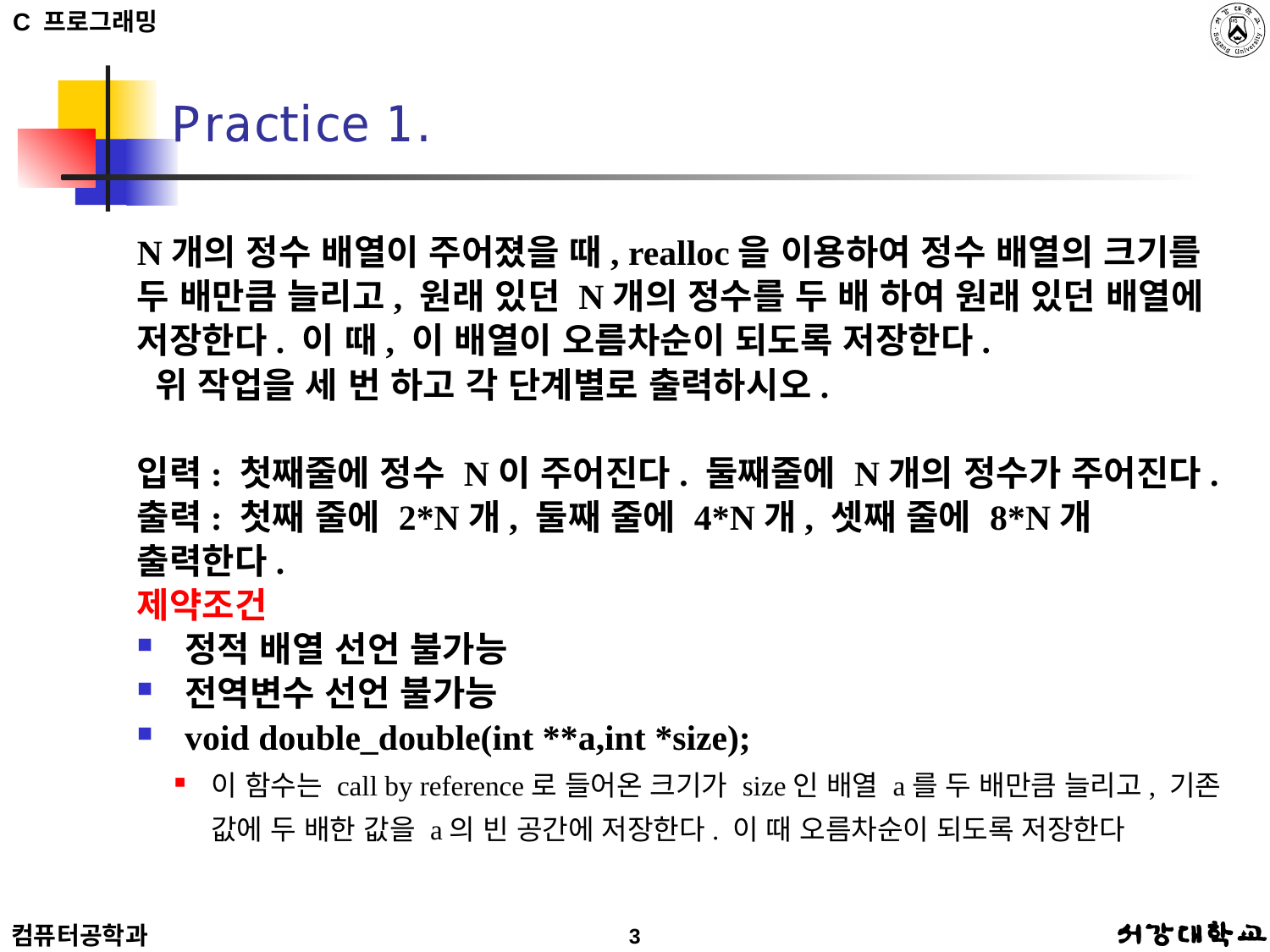

# Practice 1.
N개의 정수 배열이 주어졌을 때, realloc을 이용하여 정수 배열의 크기를 두 배만큼 늘리고, 원래 있던 N개의 정수를 두 배 하여 원래 있던 배열에 저장한다. 이 때, 이 배열이 오름차순이 되도록 저장한다.
 위 작업을 세 번 하고 각 단계별로 출력하시오.

입력: 첫째줄에 정수 N이 주어진다. 둘째줄에 N개의 정수가 주어진다.
출력: 첫째 줄에 2*N개, 둘째 줄에 4*N개, 셋째 줄에 8*N개 출력한다.
제약조건
정적 배열 선언 불가능
전역변수 선언 불가능
void double_double(int **a,int *size);
이 함수는 call by reference로 들어온 크기가 size인 배열 a를 두 배만큼 늘리고, 기존 값에 두 배한 값을 a의 빈 공간에 저장한다. 이 때 오름차순이 되도록 저장한다
3